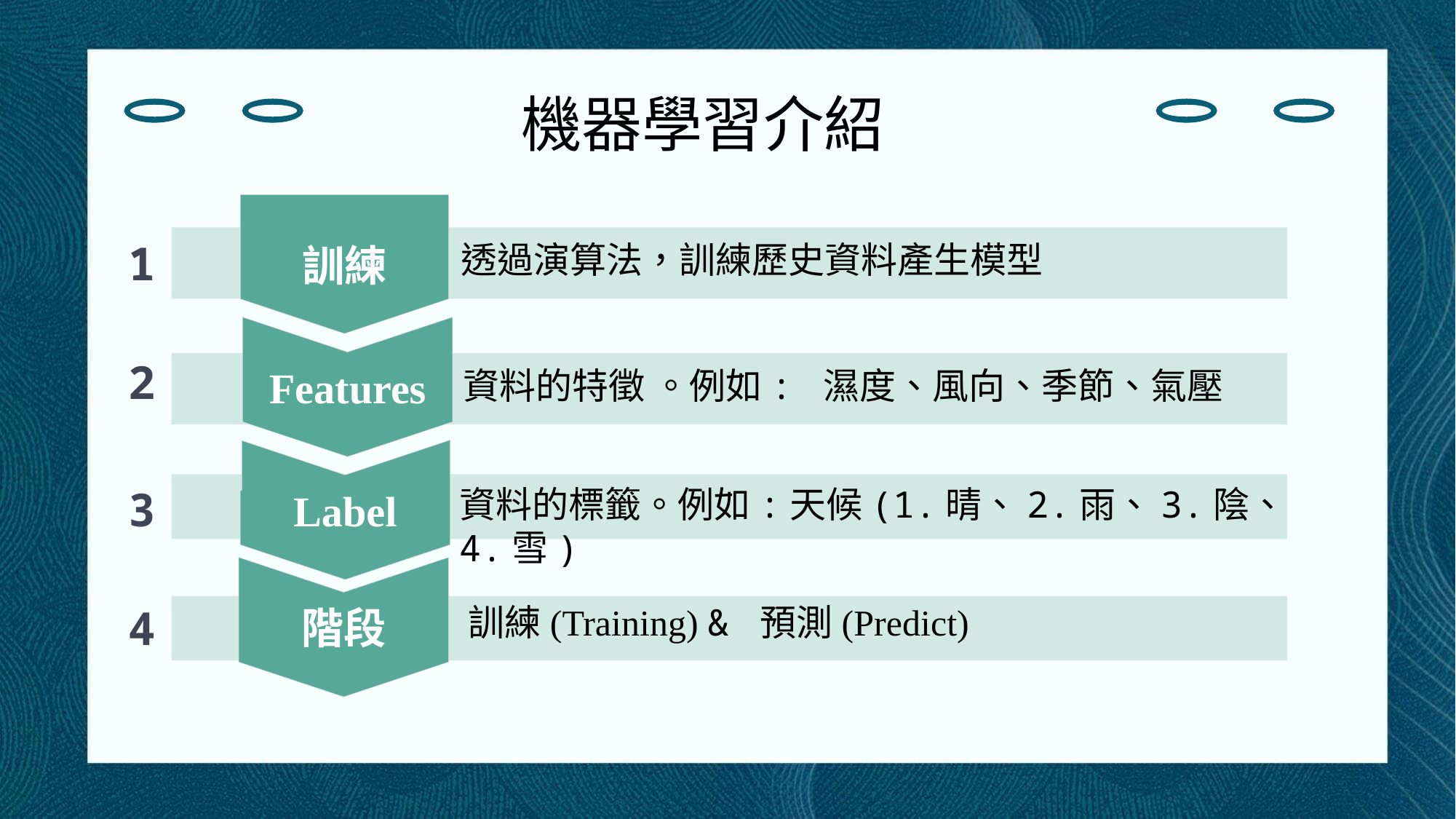

機器學習介紹

訓練

1
透過演算法，訓練歷史資料產生模型
Features
2

資料的特徵 。例如: 濕度、風向、季節、氣壓

Label

3
資料的標籤。例如:天候(1.晴、2.雨、3.陰、4.雪)

階段
4
訓練(Training) & 預測(Predict)